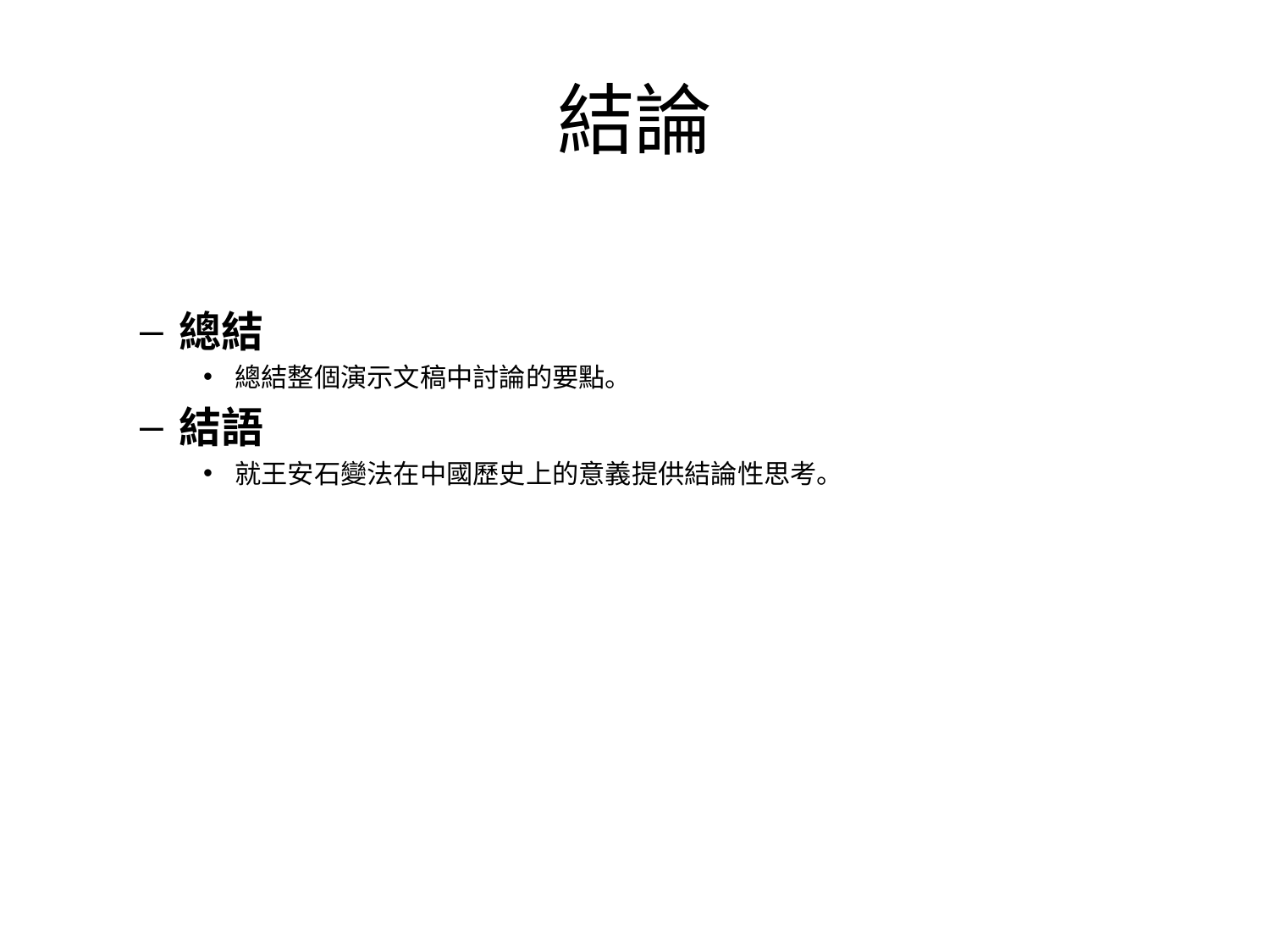

# 結論

總結
總結整個演示文稿中討論的要點。
結語
就王安石變法在中國歷史上的意義提供結論性思考。